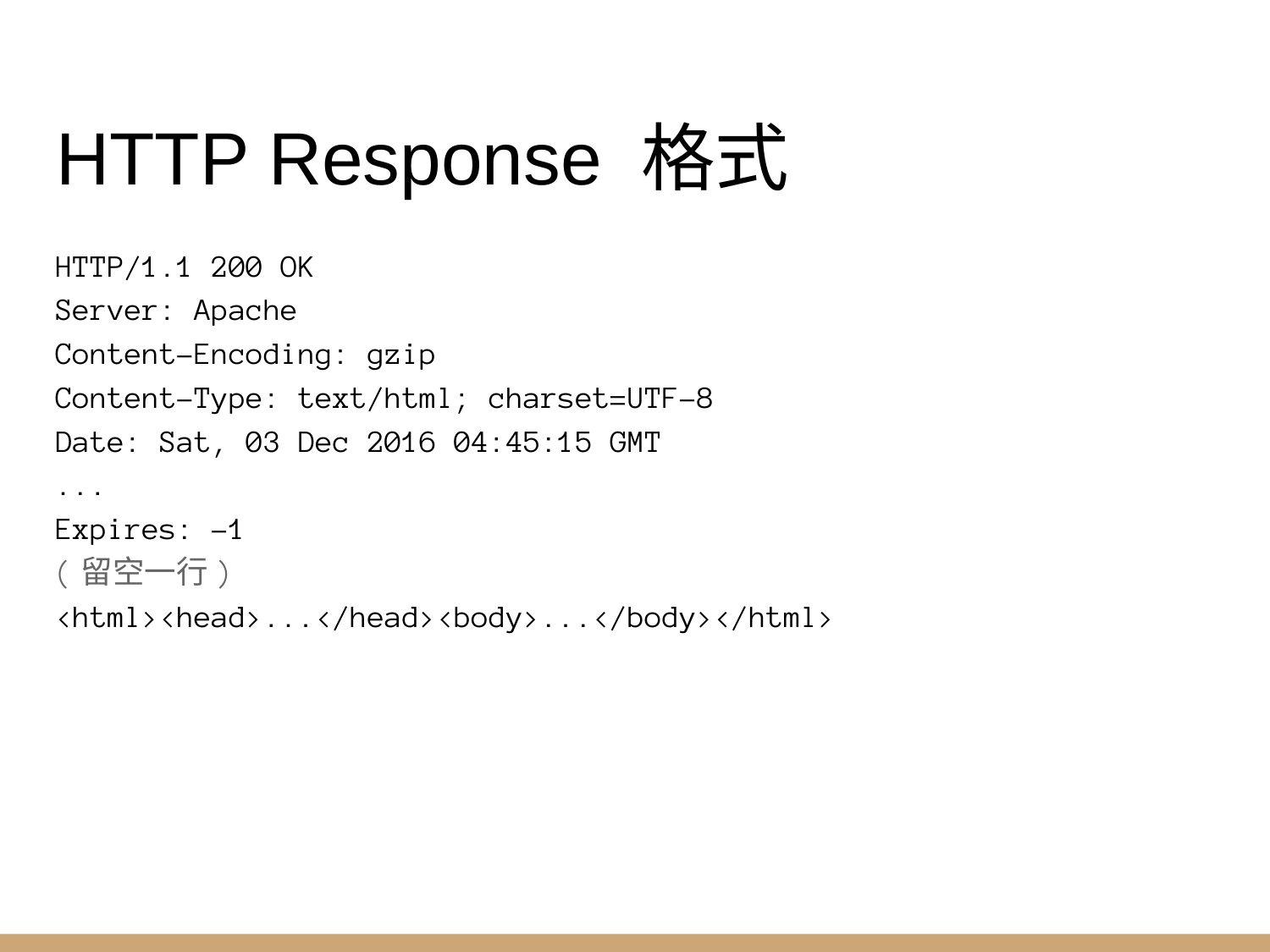

# HTTP Response 格式
HTTP/1.1 200 OK
Server: Apache
Content-Encoding: gzip
Content-Type: text/html; charset=UTF-8
Date: Sat, 03 Dec 2016 04:45:15 GMT
...
Expires: -1
(留空一行)
<html><head>...</head><body>...</body></html>